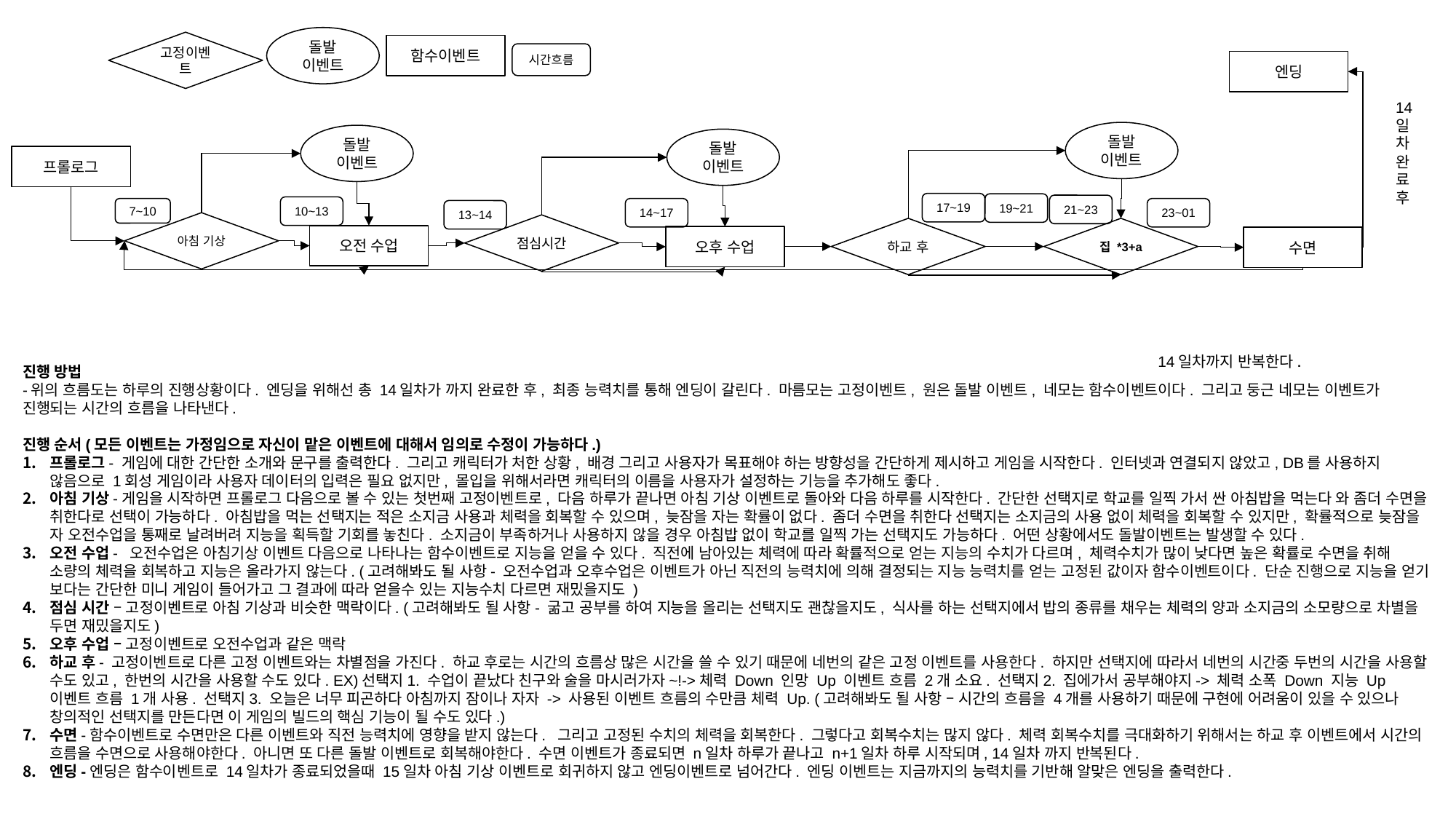

돌발
이벤트
고정이벤트
함수이벤트
시간흐름
엔딩
14일차
완료후
돌발
이벤트
돌발
이벤트
돌발
이벤트
프롤로그
17~19
19~21
21~23
10~13
23~01
14~17
7~10
13~14
아침 기상
점심시간
하교 후
집 *3+a
오전 수업
오후 수업
수면
14일차까지 반복한다.
진행 방법
-위의 흐름도는 하루의 진행상황이다. 엔딩을 위해선 총 14일차가 까지 완료한 후, 최종 능력치를 통해 엔딩이 갈린다. 마름모는 고정이벤트, 원은 돌발 이벤트, 네모는 함수이벤트이다. 그리고 둥근 네모는 이벤트가 진행되는 시간의 흐름을 나타낸다.

진행 순서(모든 이벤트는 가정임으로 자신이 맡은 이벤트에 대해서 임의로 수정이 가능하다.)
프롤로그- 게임에 대한 간단한 소개와 문구를 출력한다. 그리고 캐릭터가 처한 상황, 배경 그리고 사용자가 목표해야 하는 방향성을 간단하게 제시하고 게임을 시작한다. 인터넷과 연결되지 않았고, DB를 사용하지 않음으로 1회성 게임이라 사용자 데이터의 입력은 필요 없지만, 몰입을 위해서라면 캐릭터의 이름을 사용자가 설정하는 기능을 추가해도 좋다.
아침 기상-게임을 시작하면 프롤로그 다음으로 볼 수 있는 첫번째 고정이벤트로, 다음 하루가 끝나면 아침 기상 이벤트로 돌아와 다음 하루를 시작한다. 간단한 선택지로 학교를 일찍 가서 싼 아침밥을 먹는다 와 좀더 수면을 취한다로 선택이 가능하다. 아침밥을 먹는 선택지는 적은 소지금 사용과 체력을 회복할 수 있으며, 늦잠을 자는 확률이 없다. 좀더 수면을 취한다 선택지는 소지금의 사용 없이 체력을 회복할 수 있지만, 확률적으로 늦잠을 자 오전수업을 통째로 날려버려 지능을 획득할 기회를 놓친다. 소지금이 부족하거나 사용하지 않을 경우 아침밥 없이 학교를 일찍 가는 선택지도 가능하다. 어떤 상황에서도 돌발이벤트는 발생할 수 있다.
오전 수업-  오전수업은 아침기상 이벤트 다음으로 나타나는 함수이벤트로 지능을 얻을 수 있다. 직전에 남아있는 체력에 따라 확률적으로 얻는 지능의 수치가 다르며, 체력수치가 많이 낮다면 높은 확률로 수면을 취해 소량의 체력을 회복하고 지능은 올라가지 않는다. (고려해봐도 될 사항- 오전수업과 오후수업은 이벤트가 아닌 직전의 능력치에 의해 결정되는 지능 능력치를 얻는 고정된 값이자 함수이벤트이다. 단순 진행으로 지능을 얻기 보다는 간단한 미니 게임이 들어가고 그 결과에 따라 얻을수 있는 지능수치 다르면 재밌을지도 )
점심 시간 – 고정이벤트로 아침 기상과 비슷한 맥락이다. (고려해봐도 될 사항- 굶고 공부를 하여 지능을 올리는 선택지도 괜찮을지도, 식사를 하는 선택지에서 밥의 종류를 채우는 체력의 양과 소지금의 소모량으로 차별을 두면 재밌을지도)
오후 수업 – 고정이벤트로 오전수업과 같은 맥락
하교 후- 고정이벤트로 다른 고정 이벤트와는 차별점을 가진다. 하교 후로는 시간의 흐름상 많은 시간을 쓸 수 있기 때문에 네번의 같은 고정 이벤트를 사용한다. 하지만 선택지에 따라서 네번의 시간중 두번의 시간을 사용할 수도 있고, 한번의 시간을 사용할 수도 있다. EX)선택지1. 수업이 끝났다 친구와 술을 마시러가자~!->체력 Down 인망 Up 이벤트 흐름 2개 소요. 선택지2. 집에가서 공부해야지-> 체력 소폭 Down 지능 Up 이벤트 흐름 1개 사용. 선택지3. 오늘은 너무 피곤하다 아침까지 잠이나 자자 -> 사용된 이벤트 흐름의 수만큼 체력 Up. (고려해봐도 될 사항 – 시간의 흐름을 4개를 사용하기 때문에 구현에 어려움이 있을 수 있으나 창의적인 선택지를 만든다면 이 게임의 빌드의 핵심 기능이 될 수도 있다.)
수면-함수이벤트로 수면만은 다른 이벤트와 직전 능력치에 영향을 받지 않는다.  그리고 고정된 수치의 체력을 회복한다. 그렇다고 회복수치는 많지 않다. 체력 회복수치를 극대화하기 위해서는 하교 후 이벤트에서 시간의 흐름을 수면으로 사용해야한다. 아니면 또 다른 돌발 이벤트로 회복해야한다. 수면 이벤트가 종료되면 n일차 하루가 끝나고 n+1일차 하루 시작되며, 14일차 까지 반복된다.
엔딩-엔딩은 함수이벤트로 14일차가 종료되었을때 15일차 아침 기상 이벤트로 회귀하지 않고 엔딩이벤트로 넘어간다. 엔딩 이벤트는 지금까지의 능력치를 기반해 알맞은 엔딩을 출력한다.